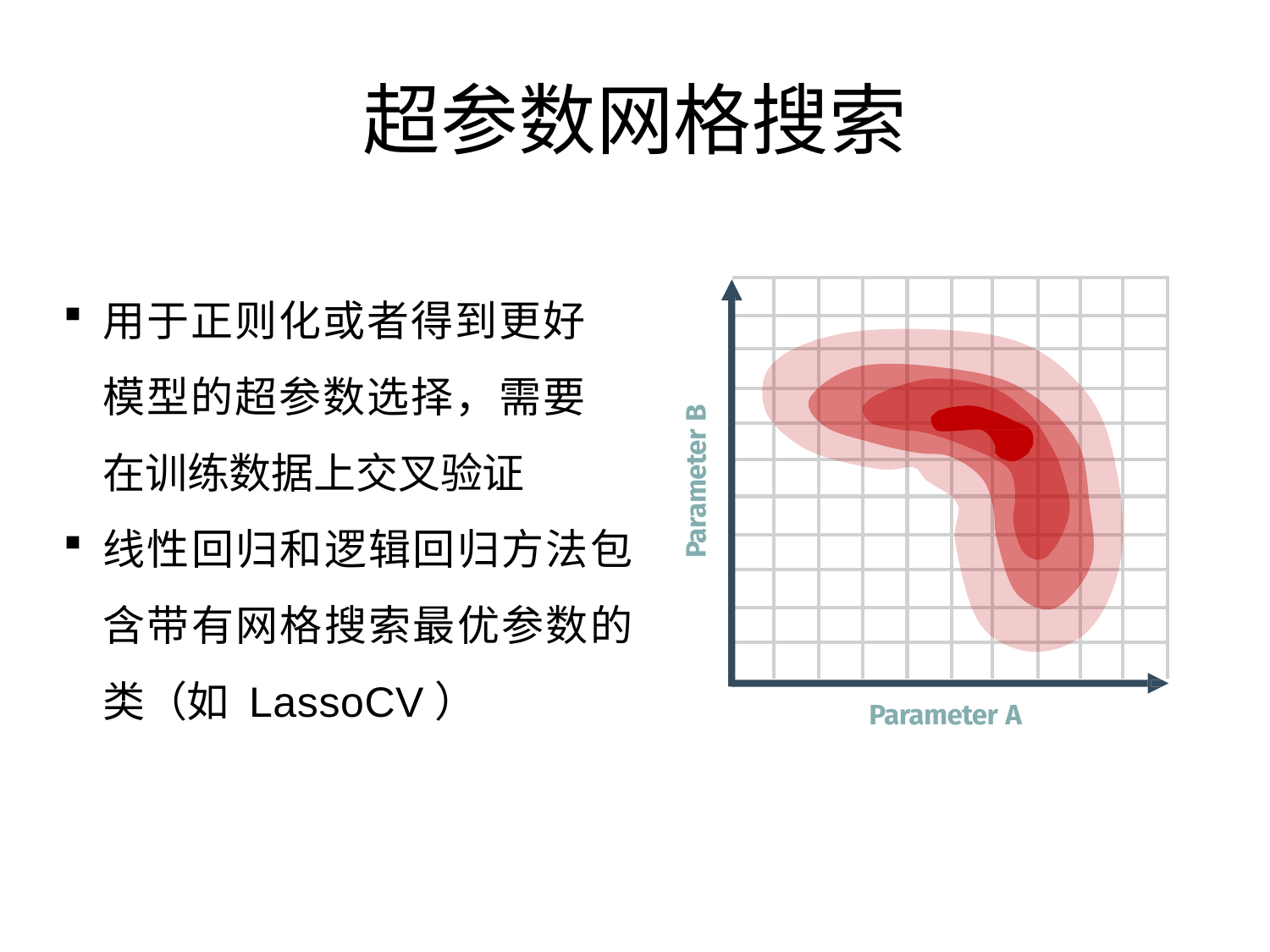

# 超参数网格搜索
用于正则化或者得到更好模型的超参数选择，需要在训练数据上交叉验证
线性回归和逻辑回归方法包含带有网格搜索最优参数的类（如 LassoCV）
|  |  |  |  |  |  |  |  |  |  |
| --- | --- | --- | --- | --- | --- | --- | --- | --- | --- |
|  |  |  |  |  |  |  |  |  |  |
|  |  |  |  |  |  |  |  |  |  |
|  |  |  |  |  |  |  |  |  |  |
|  |  |  |  |  |  |  |  |  |  |
|  |  |  |  |  |  |  |  |  |  |
|  |  |  |  |  |  |  |  |  |  |
|  |  |  |  |  |  |  |  |  |  |
|  |  |  |  |  |  |  |  |  |  |
|  |  |  |  |  |  |  |  |  |  |
|  |  |  |  |  |  |  |  |  |  |

Parameter B

Parameter A